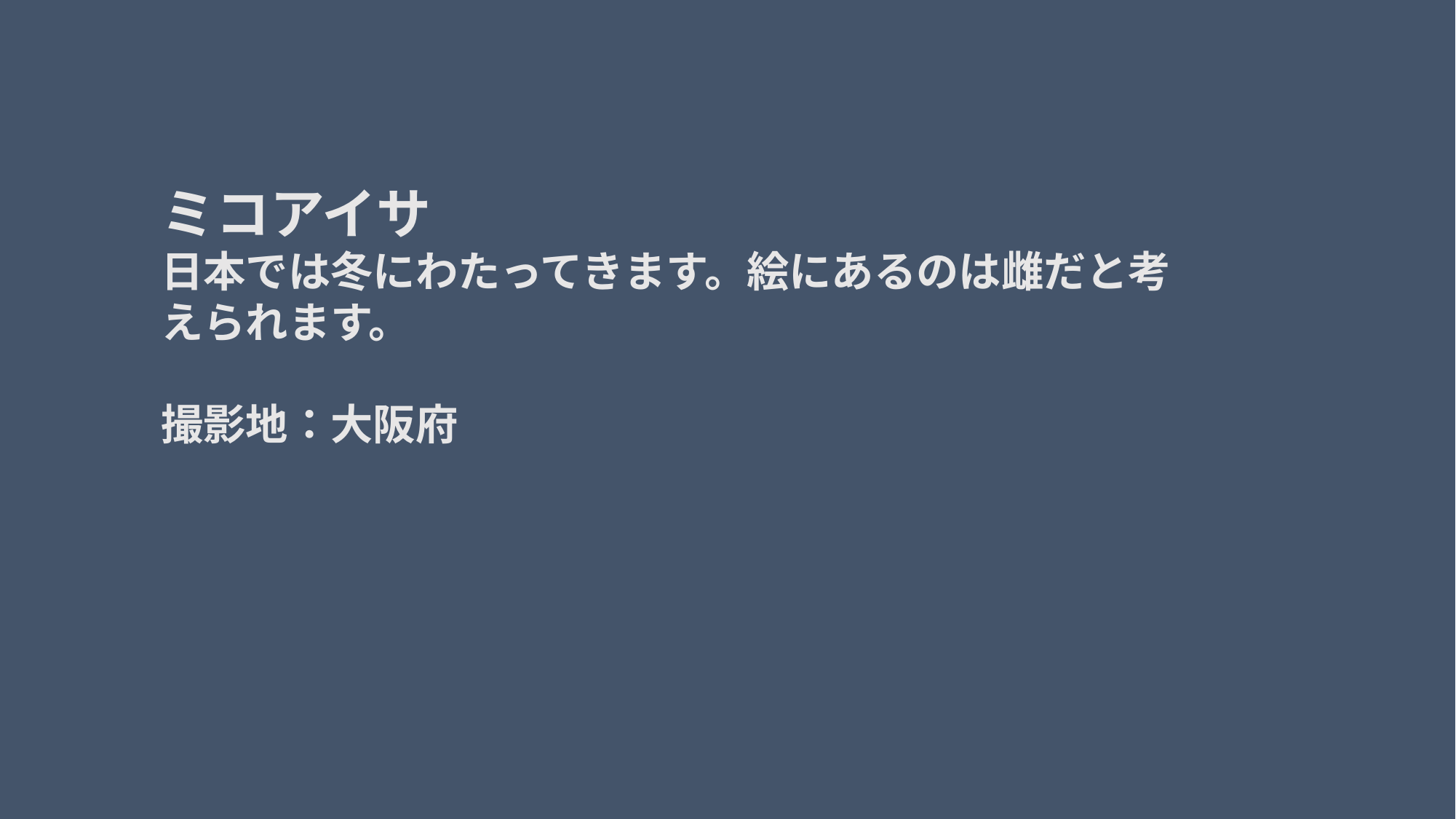

ミコアイサ
日本では冬にわたってきます。絵にあるのは雌だと考えられます。

撮影地：大阪府